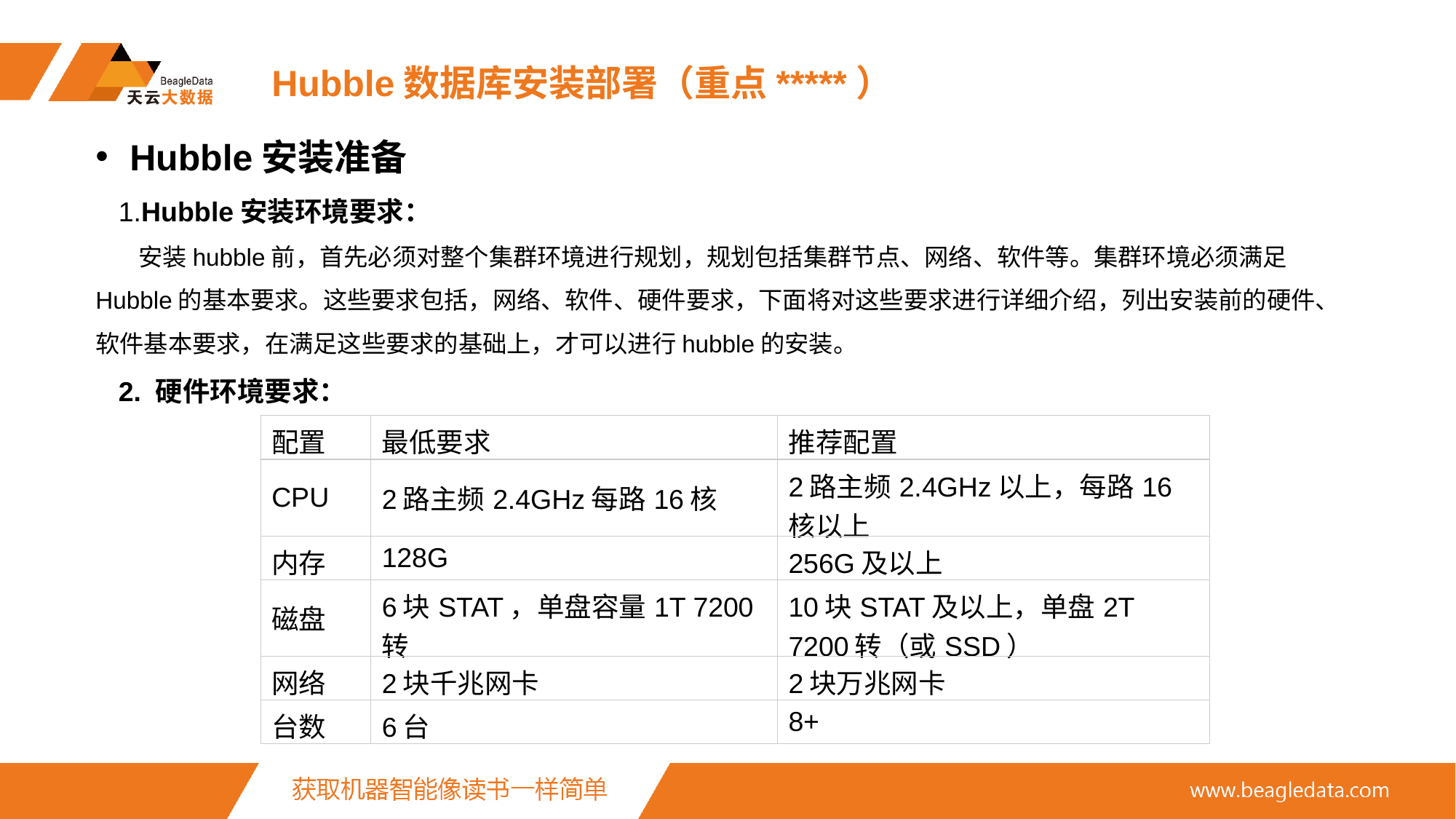

# Hubble数据库安装部署（重点*****）
Hubble安装准备
   1.Hubble安装环境要求：
        安装hubble前，首先必须对整个集群环境进行规划，规划包括集群节点、网络、软件等。集群环境必须满足Hubble的基本要求。这些要求包括，网络、软件、硬件要求，下面将对这些要求进行详细介绍，列出安装前的硬件、软件基本要求，在满足这些要求的基础上，才可以进行hubble的安装。
   2. 硬件环境要求：
| 配置 | 最低要求 | 推荐配置 |
| --- | --- | --- |
| CPU | 2路主频2.4GHz每路16核 | 2路主频2.4GHz以上，每路16核以上 |
| 内存 | 128G | 256G及以上 |
| 磁盘 | 6块STAT，单盘容量1T 7200转 | 10块STAT及以上，单盘2T 7200转（或SSD） |
| 网络 | 2块千兆网卡 | 2块万兆网卡 |
| 台数 | 6台 | 8+ |